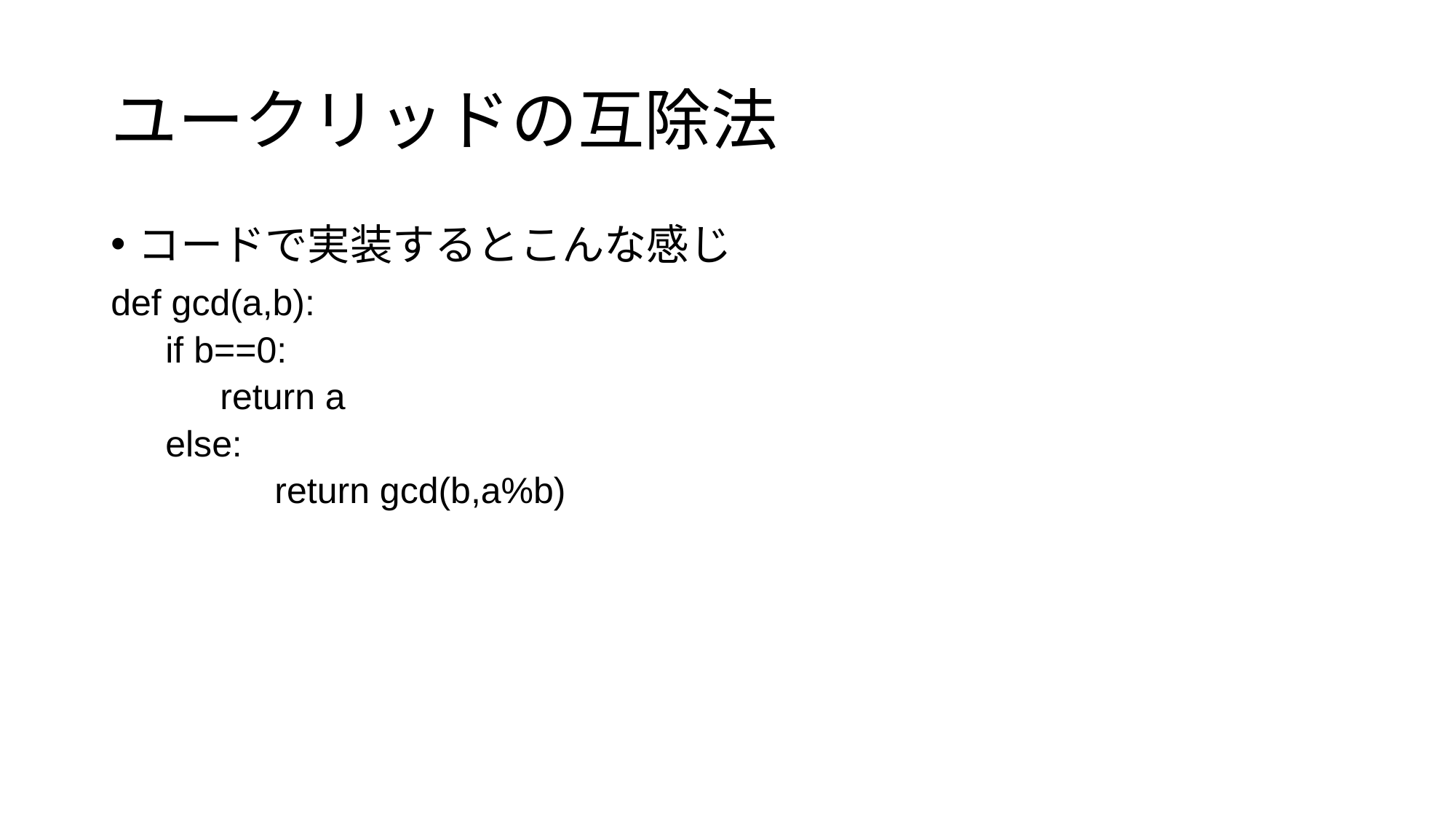

# ユークリッドの互除法
コードで実装するとこんな感じ
def gcd(a,b):
if b==0:
return a
else:
	return gcd(b,a%b)